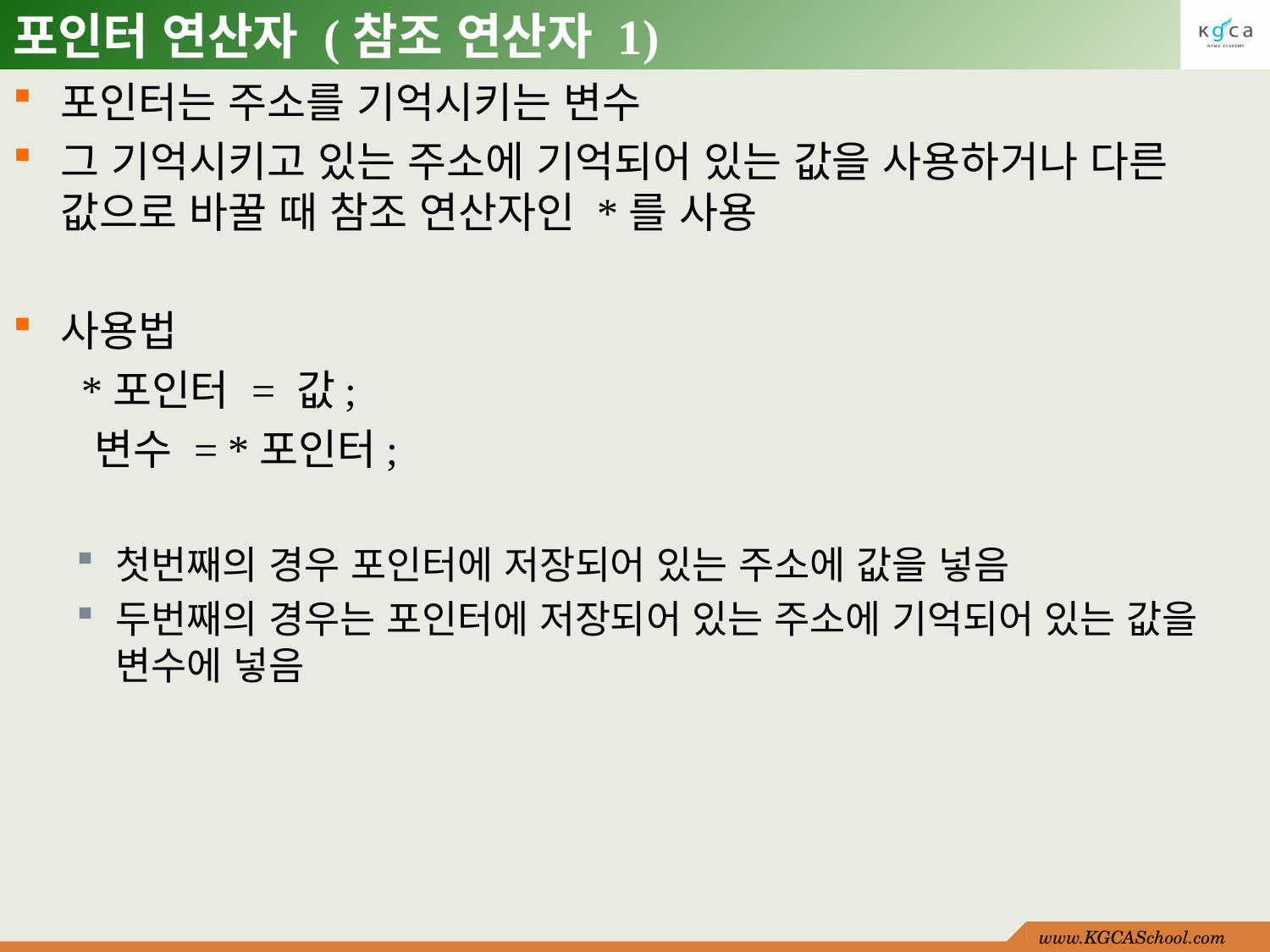

# 포인터 연산자 (참조 연산자 1)
포인터는 주소를 기억시키는 변수
그 기억시키고 있는 주소에 기억되어 있는 값을 사용하거나 다른 값으로 바꿀 때 참조 연산자인 *를 사용

사용법
	  *포인터 = 값;
  	  변수 = *포인터;

첫번째의 경우 포인터에 저장되어 있는 주소에 값을 넣음
두번째의 경우는 포인터에 저장되어 있는 주소에 기억되어 있는 값을 변수에 넣음